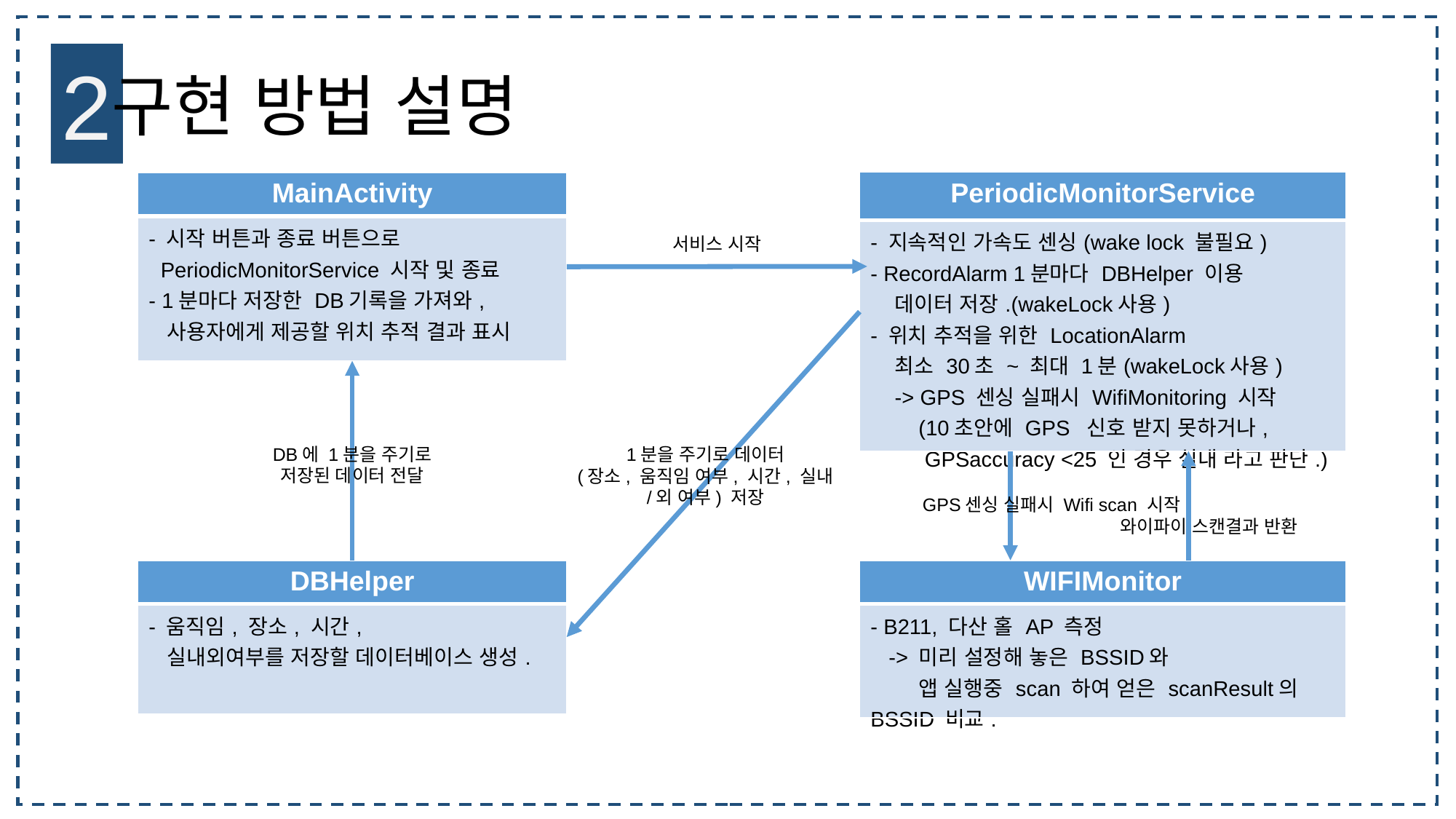

2
구현 방법 설명
| PeriodicMonitorService |
| --- |
| - 지속적인 가속도 센싱(wake lock 불필요) - RecordAlarm 1분마다 DBHelper 이용 데이터 저장.(wakeLock사용) - 위치 추적을 위한 LocationAlarm 최소 30초 ~ 최대 1분(wakeLock사용) -> GPS 센싱 실패시 WifiMonitoring 시작 (10초안에 GPS 신호 받지 못하거나, GPSaccuracy <25 인 경우 실내 라고 판단.) |
| MainActivity |
| --- |
| - 시작 버튼과 종료 버튼으로 PeriodicMonitorService 시작 및 종료 - 1분마다 저장한 DB기록을 가져와, 사용자에게 제공할 위치 추적 결과 표시 |
서비스 시작
DB에 1분을 주기로
저장된 데이터 전달
1분을 주기로 데이터
(장소, 움직임 여부, 시간, 실내/외 여부) 저장
               GPS센싱 실패시 Wifi scan 시작
                                                     와이파이 스캔결과 반환
| DBHelper |
| --- |
| - 움직임, 장소, 시간, 실내외여부를 저장할 데이터베이스 생성. |
| WIFIMonitor |
| --- |
| - B211, 다산 홀 AP 측정 -> 미리 설정해 놓은 BSSID와 앱 실행중 scan 하여 얻은 scanResult의 BSSID 비교. |